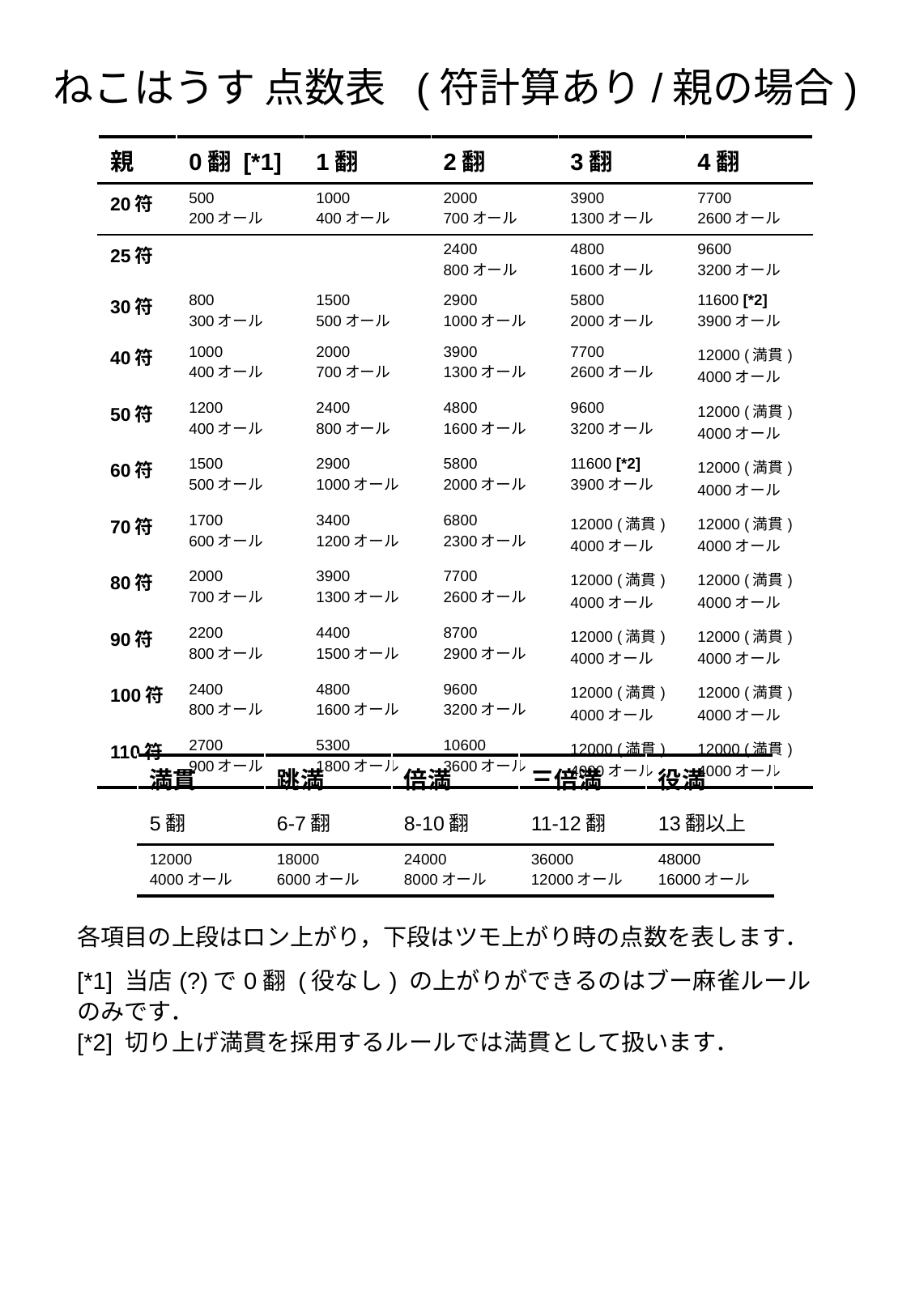

# ねこはうす 点数表 (符計算あり/親の場合)
| 親 | 0翻 [\*1] | 1翻 | 2翻 | 3翻 | 4翻 |
| --- | --- | --- | --- | --- | --- |
| 20符 | 500 200オール | 1000 400オール | 2000 700オール | 3900 1300オール | 7700 2600オール |
| 25符 |  |  | 2400 800オール | 4800 1600オール | 9600 3200オール |
| 30符 | 800 300オール | 1500 500オール | 2900 1000オール | 5800 2000オール | 11600 [\*2] 3900オール |
| 40符 | 1000 400オール | 2000 700オール | 3900 1300オール | 7700 2600オール | 12000 (満貫) 4000オール |
| 50符 | 1200 400オール | 2400 800オール | 4800 1600オール | 9600 3200オール | 12000 (満貫) 4000オール |
| 60符 | 1500 500オール | 2900 1000オール | 5800 2000オール | 11600 [\*2] 3900オール | 12000 (満貫) 4000オール |
| 70符 | 1700 600オール | 3400 1200オール | 6800 2300オール | 12000 (満貫) 4000オール | 12000 (満貫) 4000オール |
| 80符 | 2000 700オール | 3900 1300オール | 7700 2600オール | 12000 (満貫) 4000オール | 12000 (満貫) 4000オール |
| 90符 | 2200 800オール | 4400 1500オール | 8700 2900オール | 12000 (満貫) 4000オール | 12000 (満貫) 4000オール |
| 100符 | 2400 800オール | 4800 1600オール | 9600 3200オール | 12000 (満貫) 4000オール | 12000 (満貫) 4000オール |
| 110符 | 2700 900オール | 5300 1800オール | 10600 3600オール | 12000 (満貫) 4000オール | 12000 (満貫) 4000オール |
| 満貫 | 跳満 | 倍満 | 三倍満 | 役満 |
| --- | --- | --- | --- | --- |
| 5翻 | 6-7翻 | 8-10翻 | 11-12翻 | 13翻以上 |
| 12000 4000オール | 18000 6000オール | 24000 8000オール | 36000 12000オール | 48000 16000オール |
各項目の上段はロン上がり，下段はツモ上がり時の点数を表します．
[*1] 当店(?)で0翻 (役なし) の上がりができるのはブー麻雀ルールのみです．
[*2] 切り上げ満貫を採用するルールでは満貫として扱います．